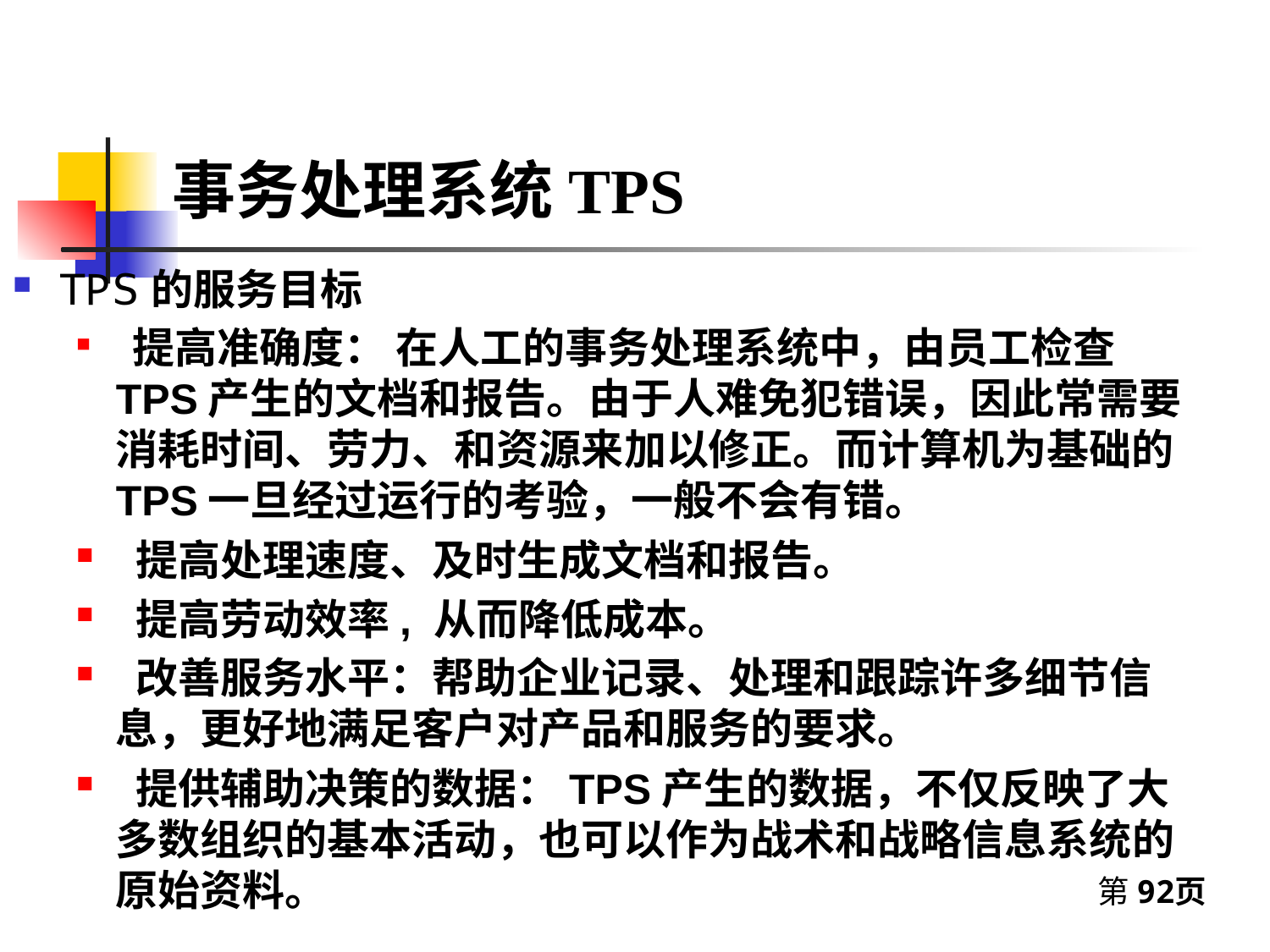

# 事务处理系统TPS
TPS的服务目标
 提高准确度： 在人工的事务处理系统中，由员工检查TPS产生的文档和报告。由于人难免犯错误，因此常需要消耗时间、劳力、和资源来加以修正。而计算机为基础的TPS一旦经过运行的考验，一般不会有错。
 提高处理速度、及时生成文档和报告。
 提高劳动效率, 从而降低成本。
 改善服务水平：帮助企业记录、处理和跟踪许多细节信息，更好地满足客户对产品和服务的要求。
 提供辅助决策的数据：TPS产生的数据，不仅反映了大多数组织的基本活动，也可以作为战术和战略信息系统的原始资料。